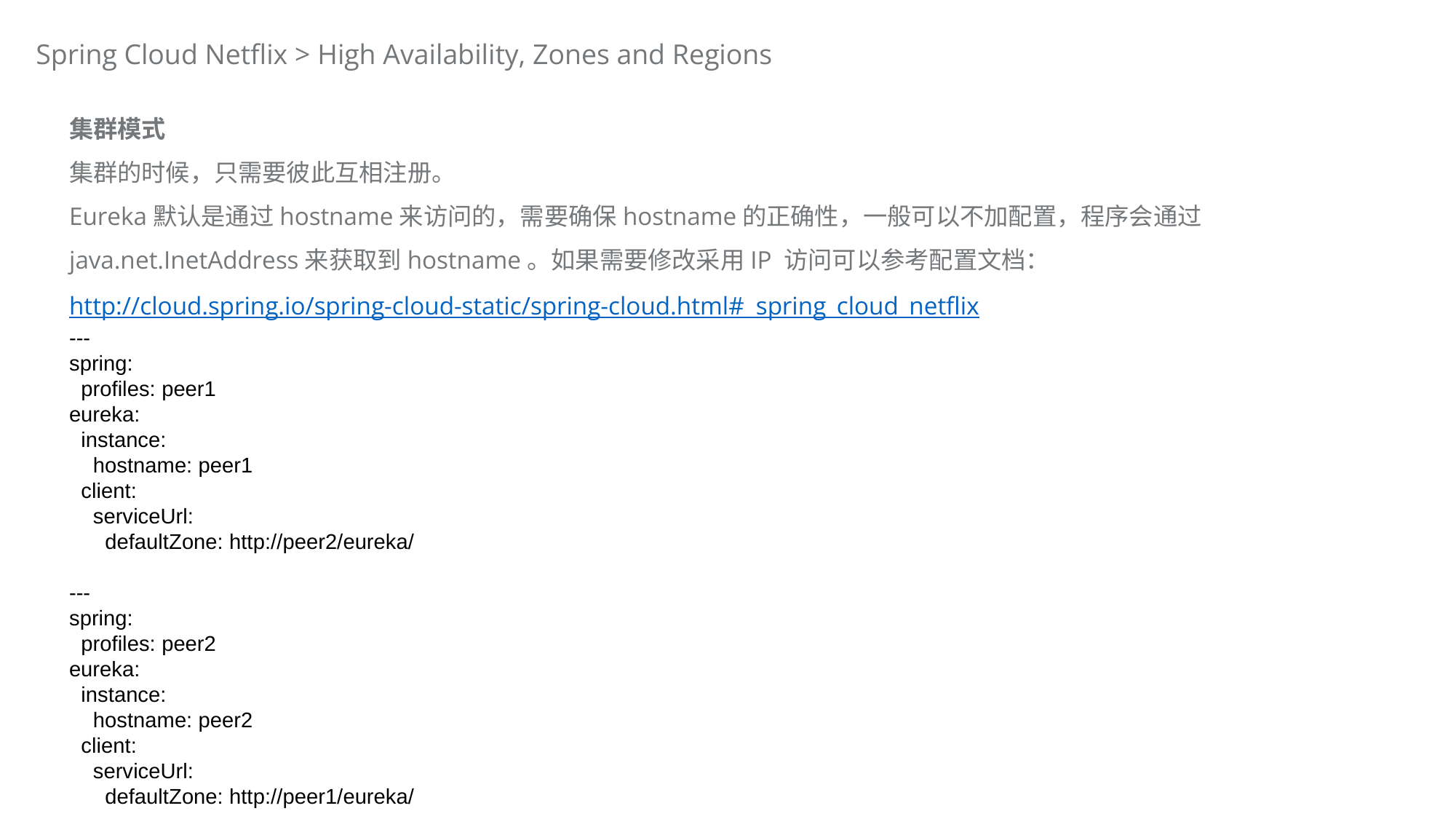

Spring Cloud Netflix > High Availability, Zones and Regions
集群模式
集群的时候，只需要彼此互相注册。
Eureka默认是通过hostname来访问的，需要确保hostname的正确性，一般可以不加配置，程序会通过java.net.InetAddress来获取到hostname。如果需要修改采用IP 访问可以参考配置文档： http://cloud.spring.io/spring-cloud-static/spring-cloud.html#_spring_cloud_netflix

---
spring:
  profiles: peer1
eureka:
  instance:
    hostname: peer1
  client:
    serviceUrl:
      defaultZone: http://peer2/eureka/

---
spring:
  profiles: peer2
eureka:
  instance:
    hostname: peer2
  client:
    serviceUrl:
      defaultZone: http://peer1/eureka/